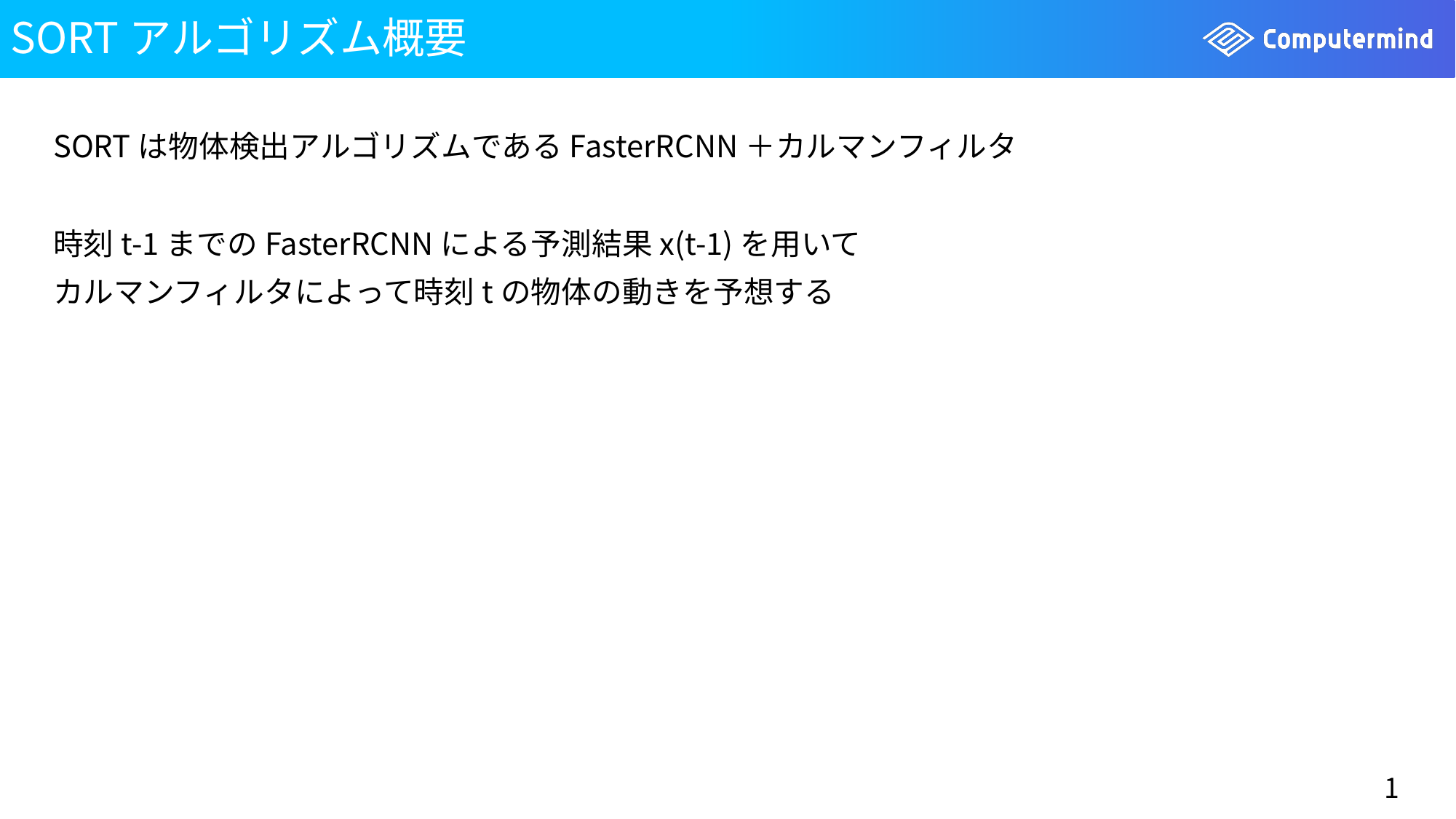

# SORTアルゴリズム概要
SORTは物体検出アルゴリズムであるFasterRCNN＋カルマンフィルタ

時刻t-1までのFasterRCNNによる予測結果x(t-1)を用いて
カルマンフィルタによって時刻tの物体の動きを予想する

1